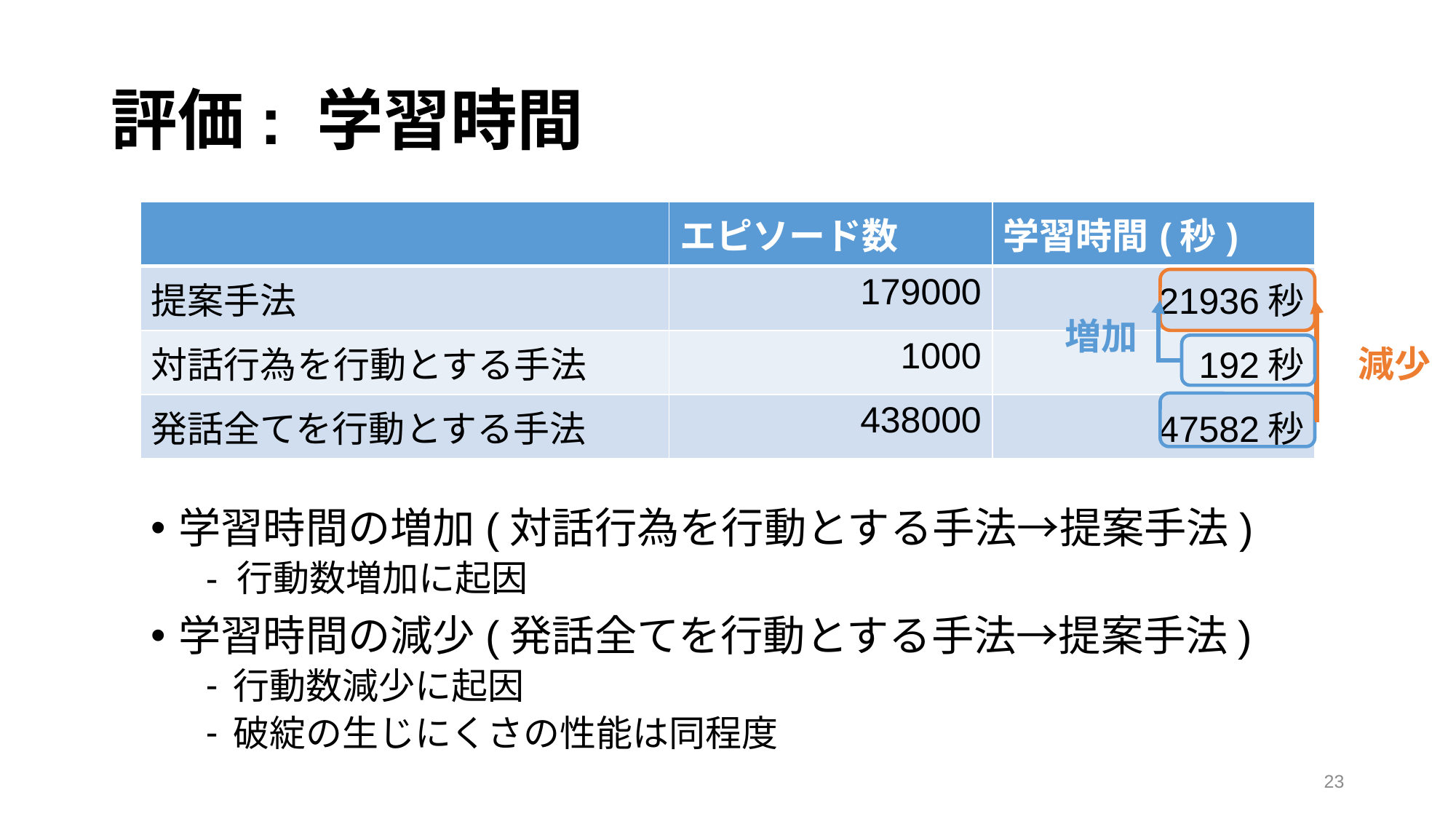

# 評価: 学習時間
|  | エピソード数 | 学習時間(秒) |
| --- | --- | --- |
| 提案手法 | 179000 | 21936秒 |
| 対話行為を行動とする手法 | 1000 | 192秒 |
| 発話全てを行動とする手法 | 438000 | 47582秒 |

増加

減少

学習時間の増加(対話行為を行動とする手法→提案手法)
- 行動数増加に起因
学習時間の減少(発話全てを行動とする手法→提案手法)
行動数減少に起因
破綻の生じにくさの性能は同程度
23